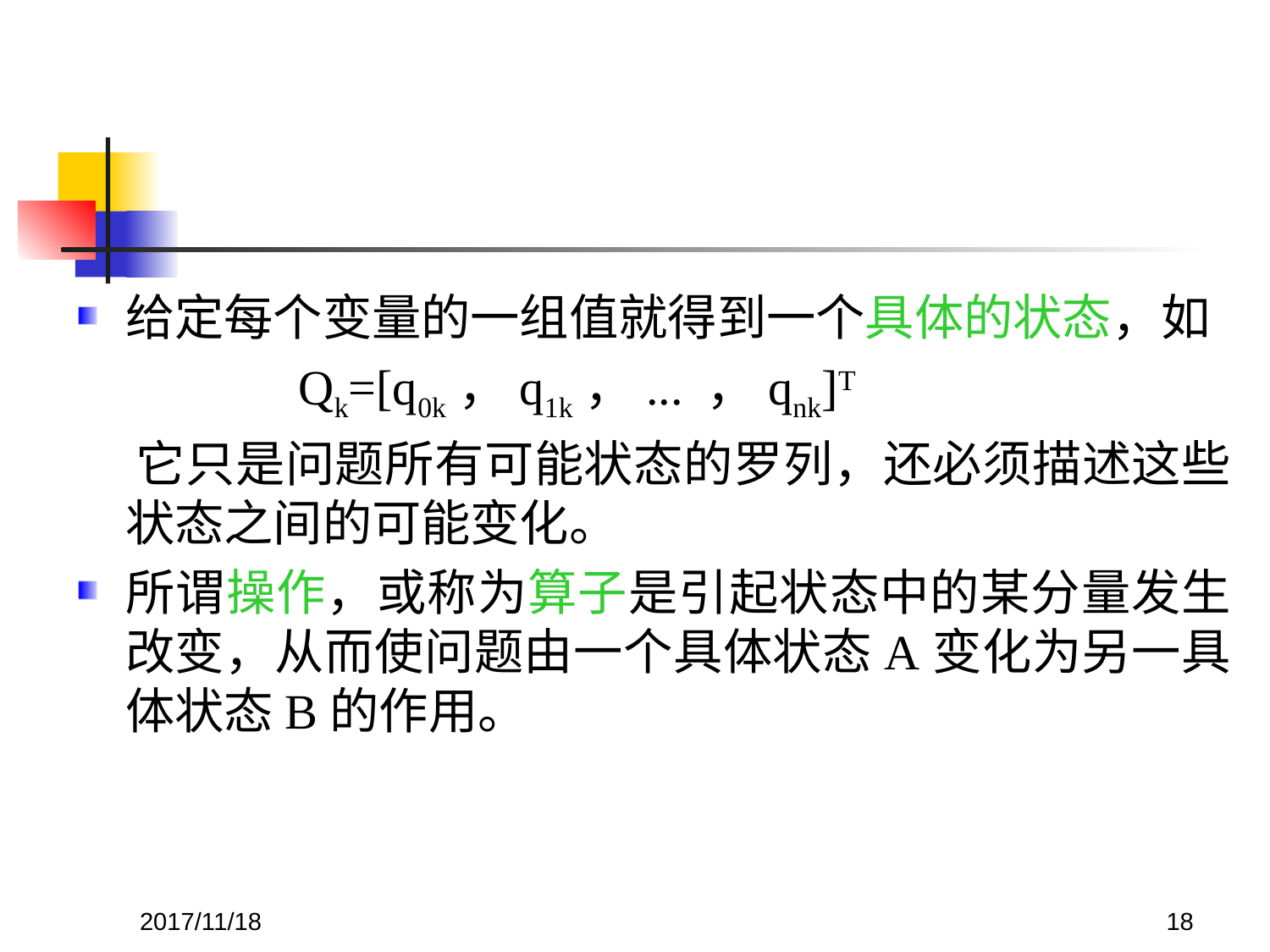

#
给定每个变量的一组值就得到一个具体的状态，如
                  Qk=[q0k，q1k，... ，qnk]T
    它只是问题所有可能状态的罗列，还必须描述这些状态之间的可能变化。
所谓操作，或称为算子是引起状态中的某分量发生改变，从而使问题由一个具体状态A变化为另一具体状态B的作用。
2017/11/18
18